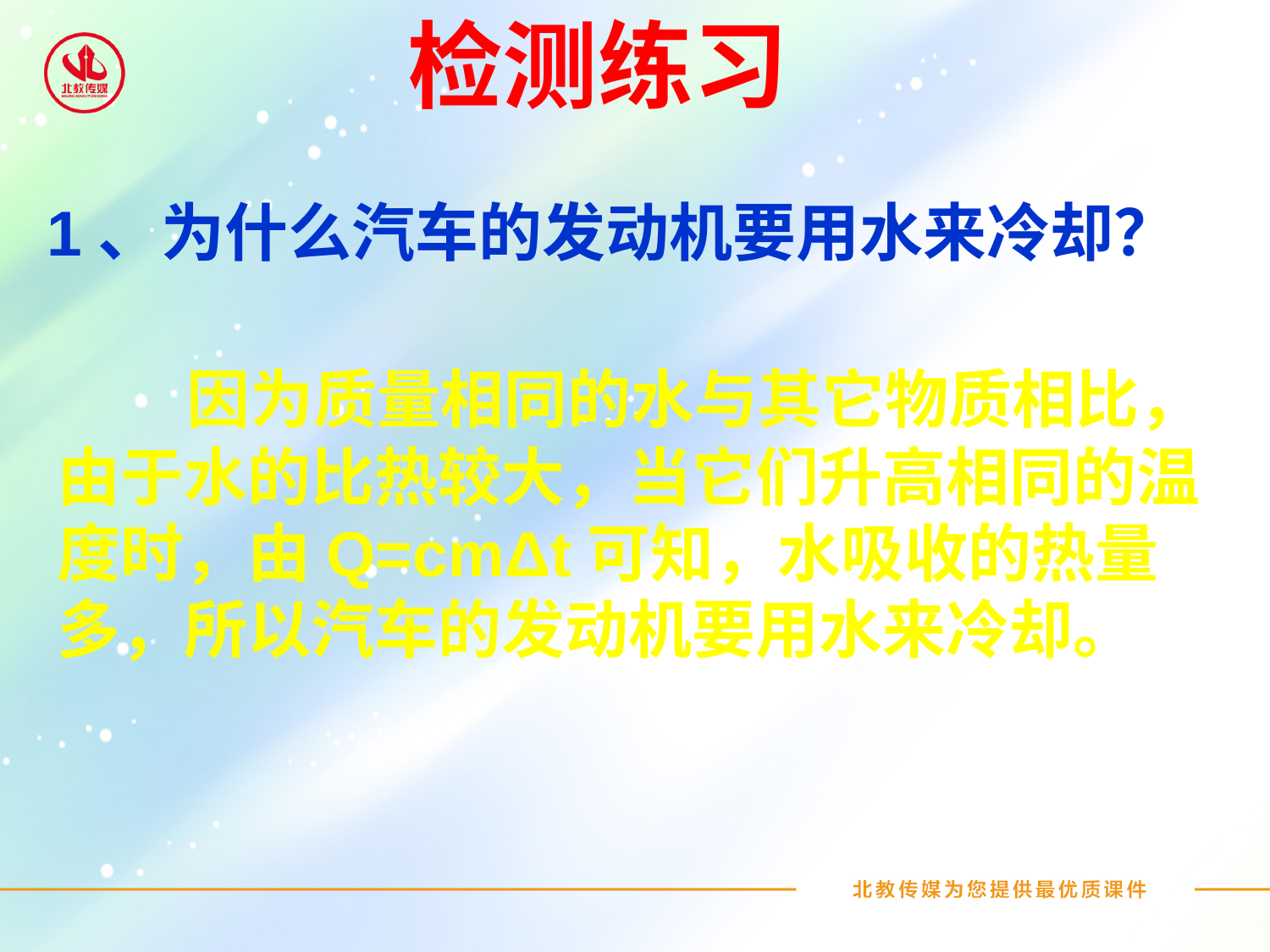

检测练习
1、为什么汽车的发动机要用水来冷却？
       因为质量相同的水与其它物质相比，由于水的比热较大，当它们升高相同的温度时，由Q=cmΔt可知，水吸收的热量多，所以汽车的发动机要用水来冷却。